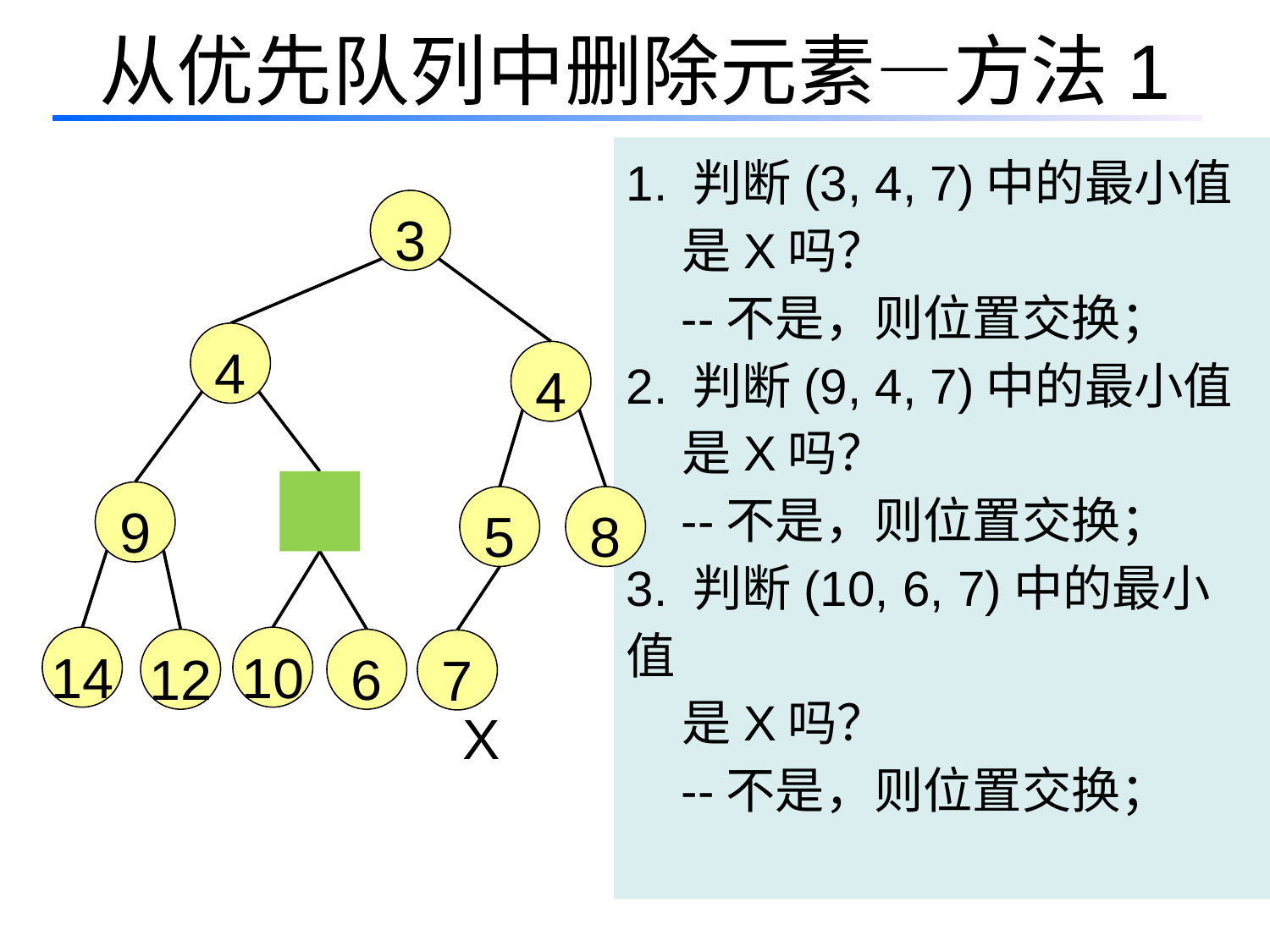

# 从优先队列中删除元素—方法1

1. 判断(3, 4, 7)中的最小值
    是X吗？
    --不是，则位置交换；
2. 判断(9, 4, 7)中的最小值
    是X吗？
    --不是，则位置交换；
3. 判断(10, 6, 7)中的最小值
    是X吗？
    --不是，则位置交换；

3
4
4

9
5
8
14
10
12
6
7
X